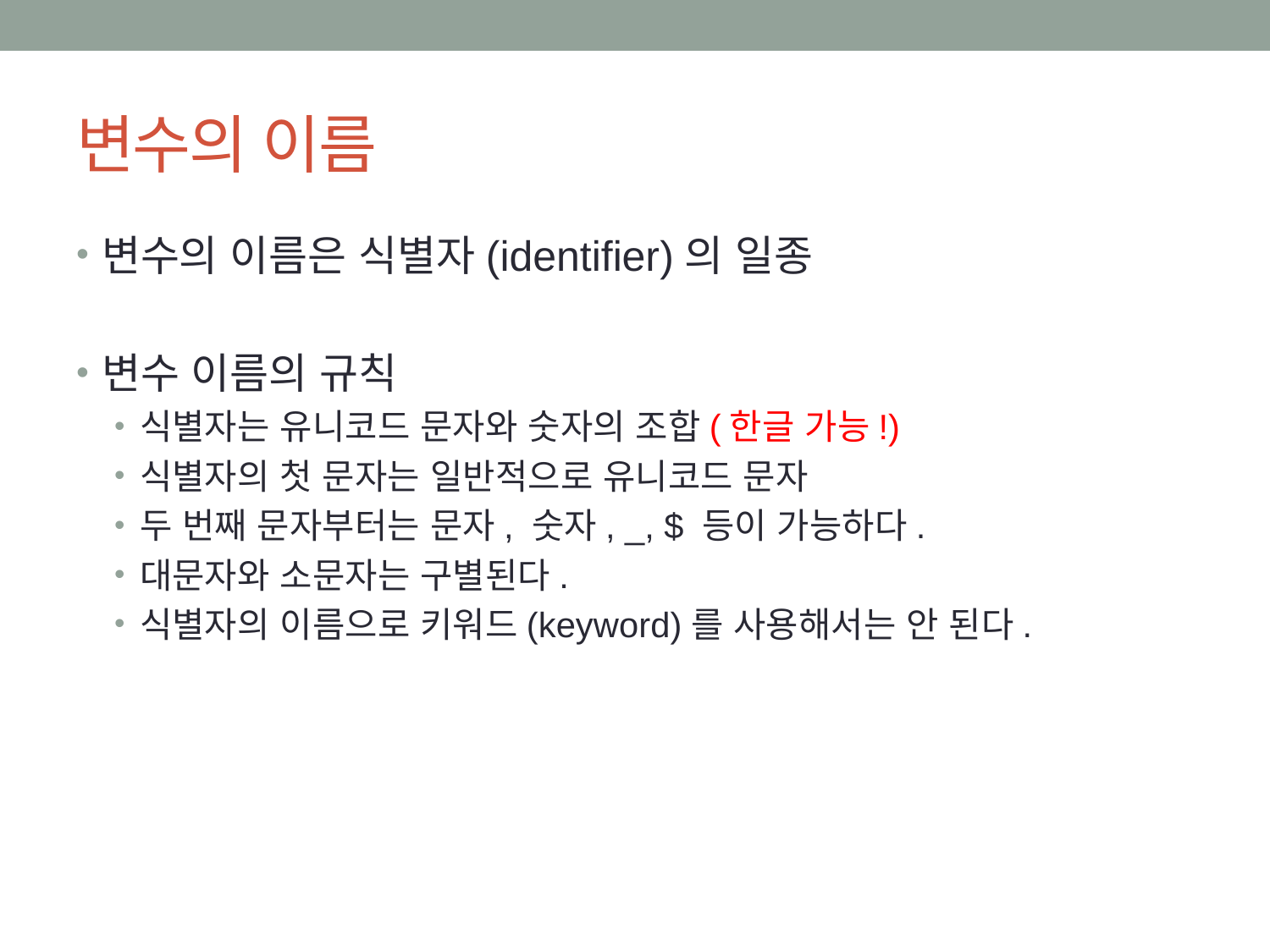

# 변수의 이름
변수의 이름은 식별자(identifier)의 일종

변수 이름의 규칙
식별자는 유니코드 문자와 숫자의 조합(한글 가능!)
식별자의 첫 문자는 일반적으로 유니코드 문자
두 번째 문자부터는 문자, 숫자, _, $ 등이 가능하다.
대문자와 소문자는 구별된다.
식별자의 이름으로 키워드(keyword)를 사용해서는 안 된다.